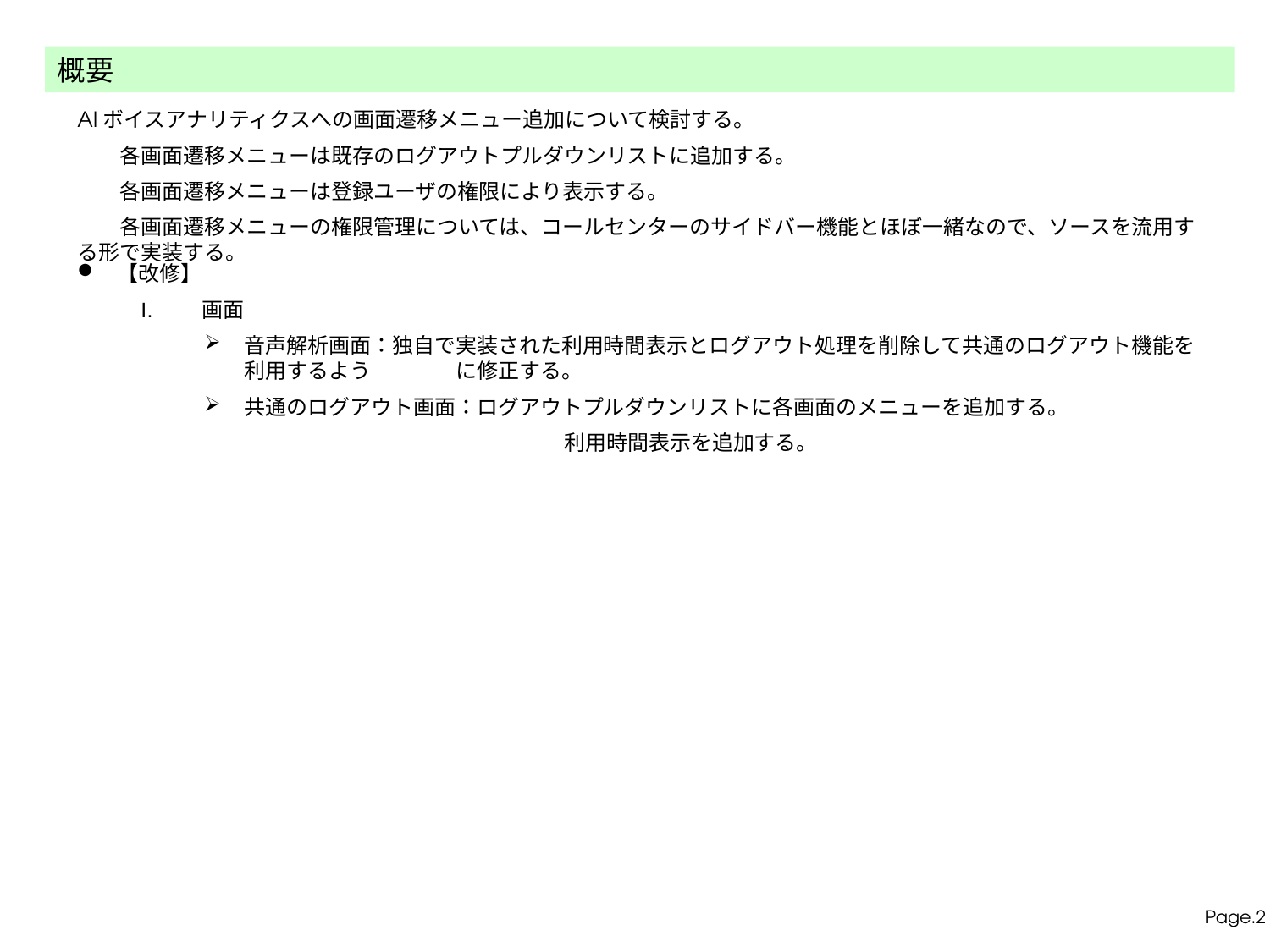

概要

AIボイスアナリティクスへの画面遷移メニュー追加について検討する。
　　各画面遷移メニューは既存のログアウトプルダウンリストに追加する。
　　各画面遷移メニューは登録ユーザの権限により表示する。
　　各画面遷移メニューの権限管理については、コールセンターのサイドバー機能とほぼ一緒なので、ソースを流用する形で実装する。
【改修】
　画面
音声解析画面：独自で実装された利用時間表示とログアウト処理を削除して共通のログアウト機能を利用するよう　　　　に修正する。
共通のログアウト画面：ログアウトプルダウンリストに各画面のメニューを追加する。
　　　　　　　　　　　　　　　　　利用時間表示を追加する。